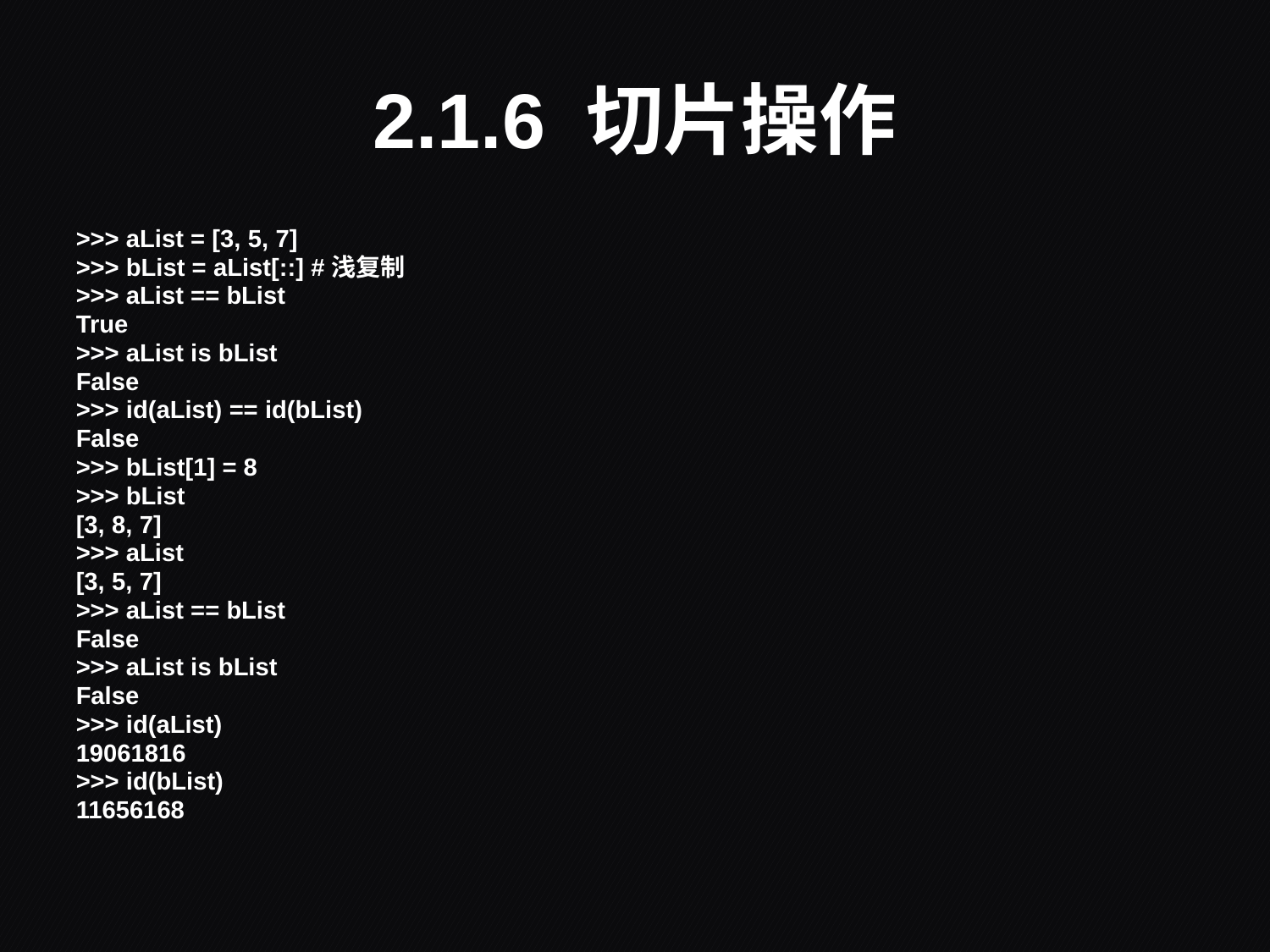

# 2.1.6 切片操作
>>> aList = [3, 5, 7]
>>> bList = aList[::] #浅复制
>>> aList == bList
True
>>> aList is bList
False
>>> id(aList) == id(bList)
False
>>> bList[1] = 8
>>> bList
[3, 8, 7]
>>> aList
[3, 5, 7]
>>> aList == bList
False
>>> aList is bList
False
>>> id(aList)
19061816
>>> id(bList)
11656168